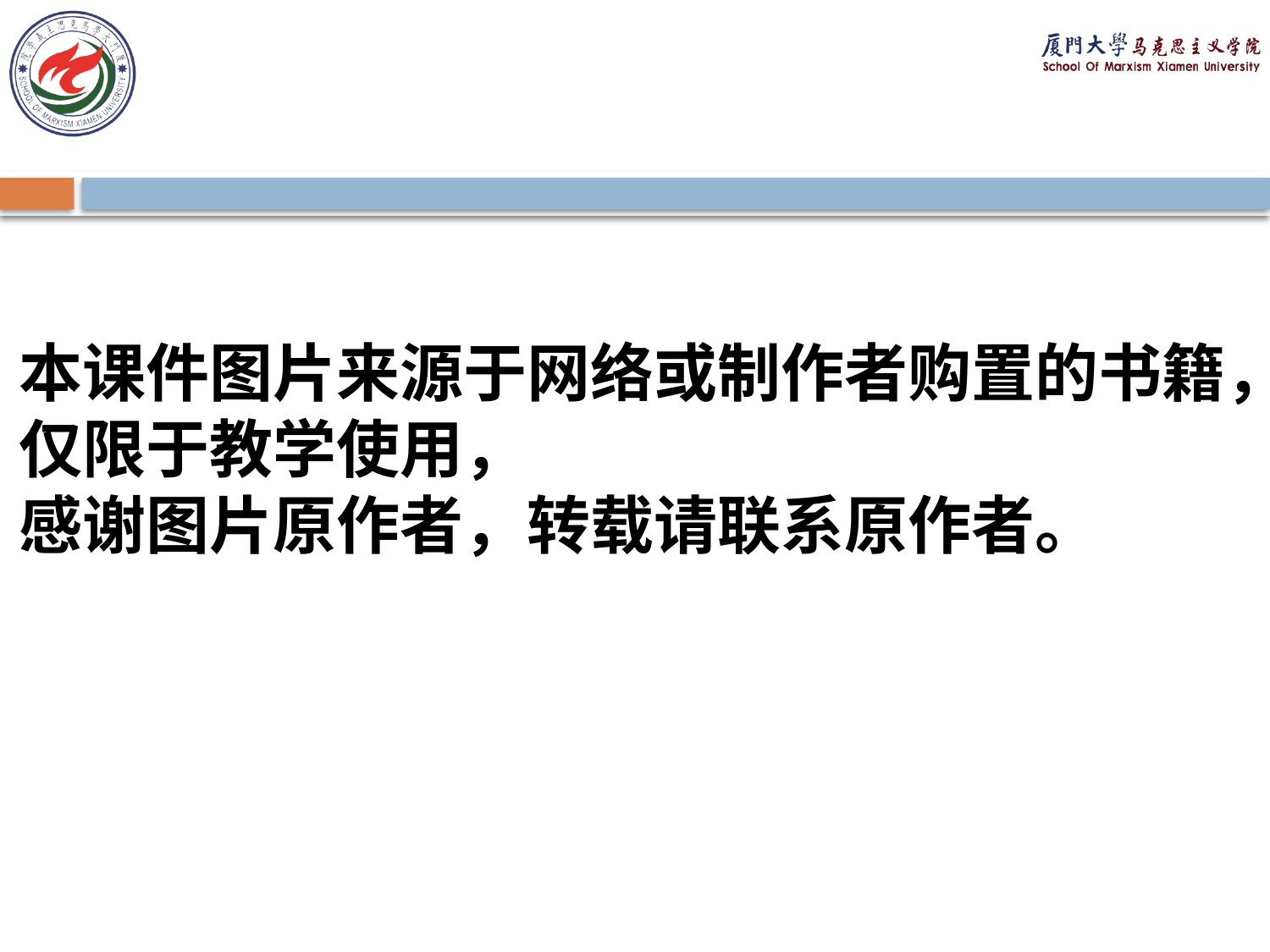

本课件图片来源于网络或制作者购置的书籍，
仅限于教学使用，
感谢图片原作者，转载请联系原作者。